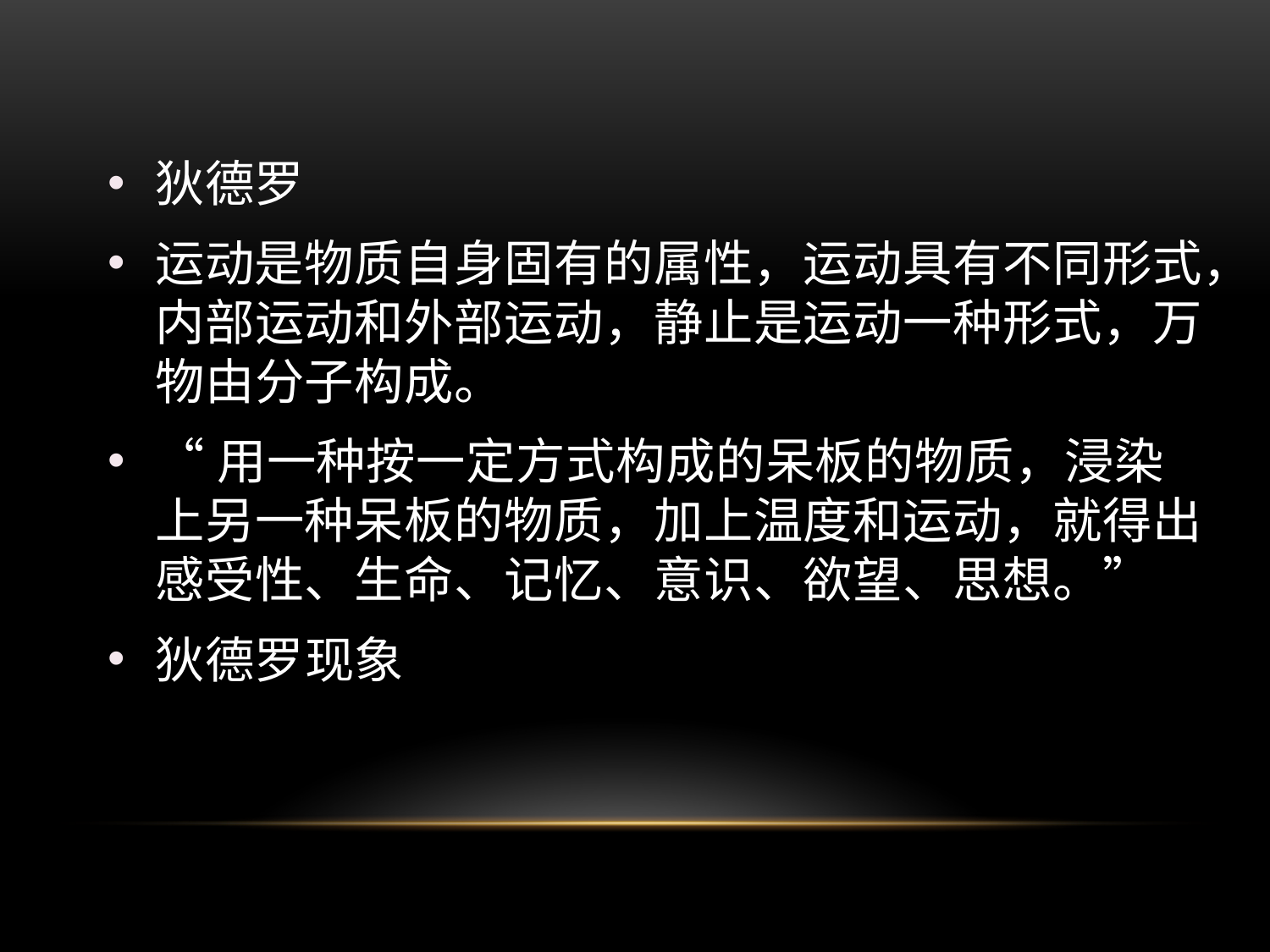

狄德罗
运动是物质自身固有的属性，运动具有不同形式，内部运动和外部运动，静止是运动一种形式，万物由分子构成。
“用一种按一定方式构成的呆板的物质，浸染上另一种呆板的物质，加上温度和运动，就得出感受性、生命、记忆、意识、欲望、思想。”
狄德罗现象